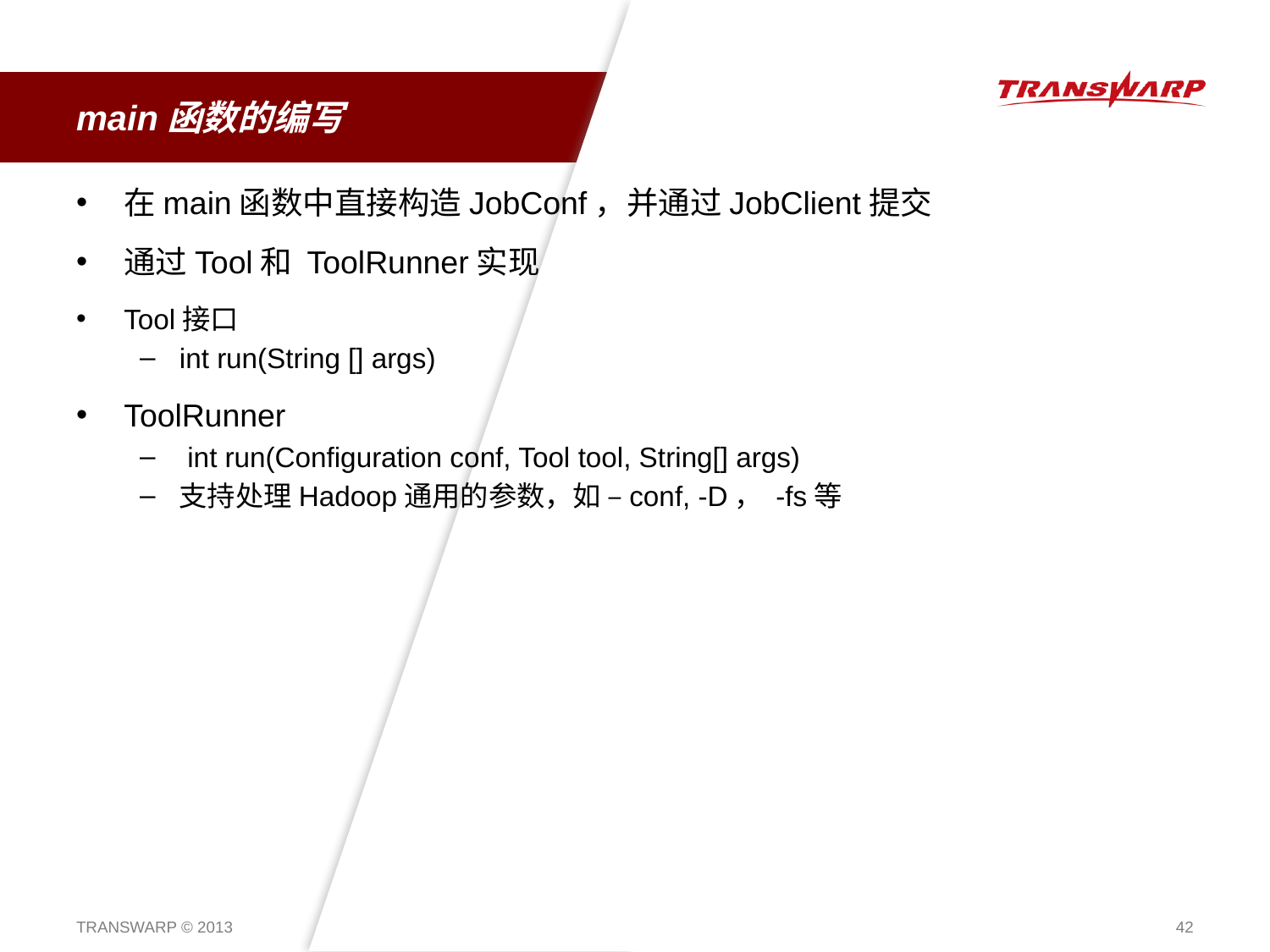

# main函数的编写
在main函数中直接构造JobConf，并通过JobClient提交
通过Tool和 ToolRunner实现
Tool接口
int run(String [] args)
ToolRunner
 int run(Configuration conf, Tool tool, String[] args)
支持处理Hadoop通用的参数，如 –conf, -D， -fs等

TRANSWARP © 2013
42